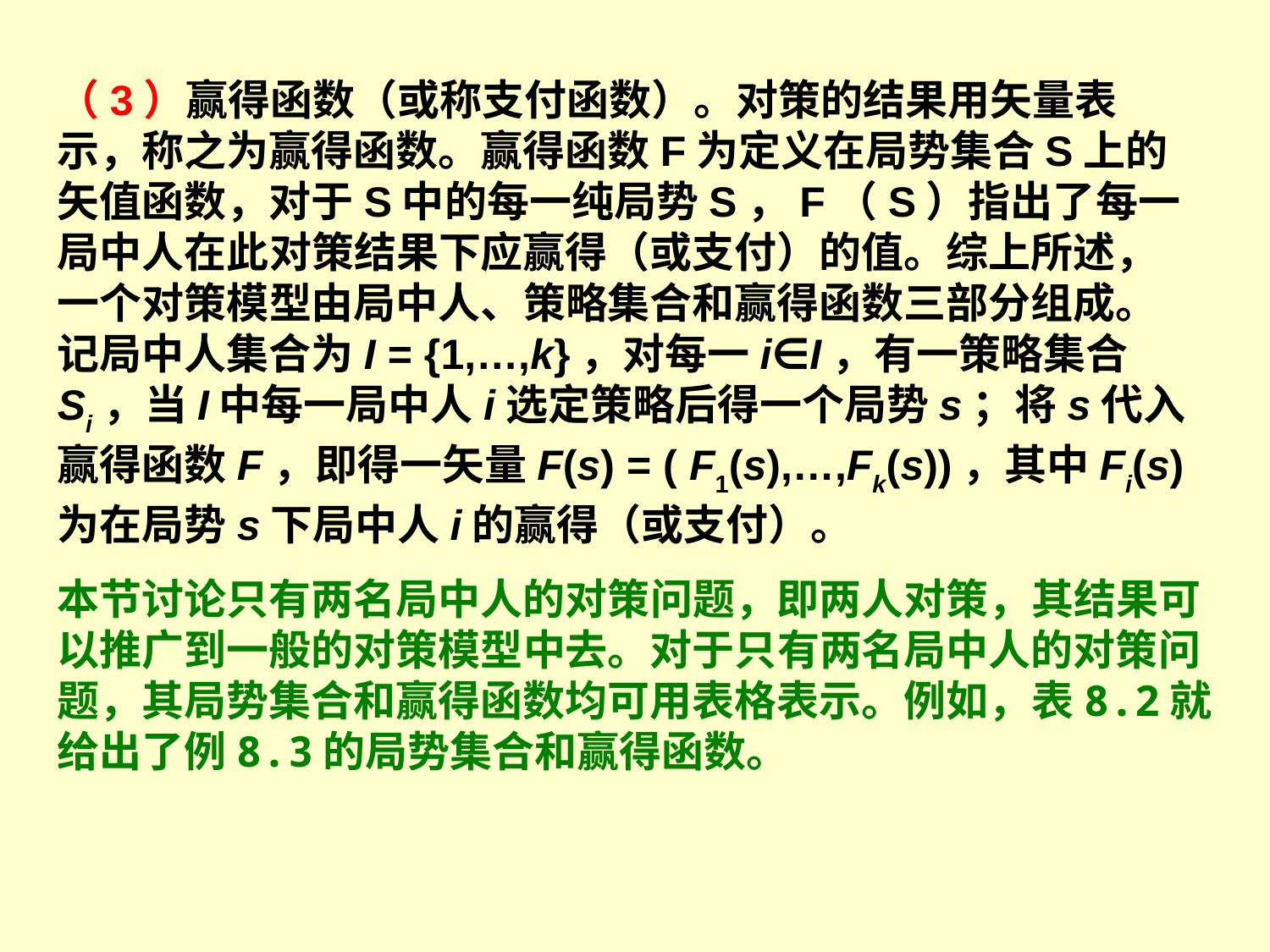

（3）赢得函数（或称支付函数）。对策的结果用矢量表示，称之为赢得函数。赢得函数F为定义在局势集合S上的矢值函数，对于S中的每一纯局势S，F（S）指出了每一局中人在此对策结果下应赢得（或支付）的值。综上所述，一个对策模型由局中人、策略集合和赢得函数三部分组成。记局中人集合为I = {1,…,k}，对每一i∈I，有一策略集合Si，当I中每一局中人i选定策略后得一个局势s；将s代入赢得函数F，即得一矢量F(s) = ( F1(s),…,Fk(s))，其中Fi(s)为在局势s下局中人i的赢得（或支付）。
本节讨论只有两名局中人的对策问题，即两人对策，其结果可以推广到一般的对策模型中去。对于只有两名局中人的对策问题，其局势集合和赢得函数均可用表格表示。例如，表8.2就给出了例8.3的局势集合和赢得函数。